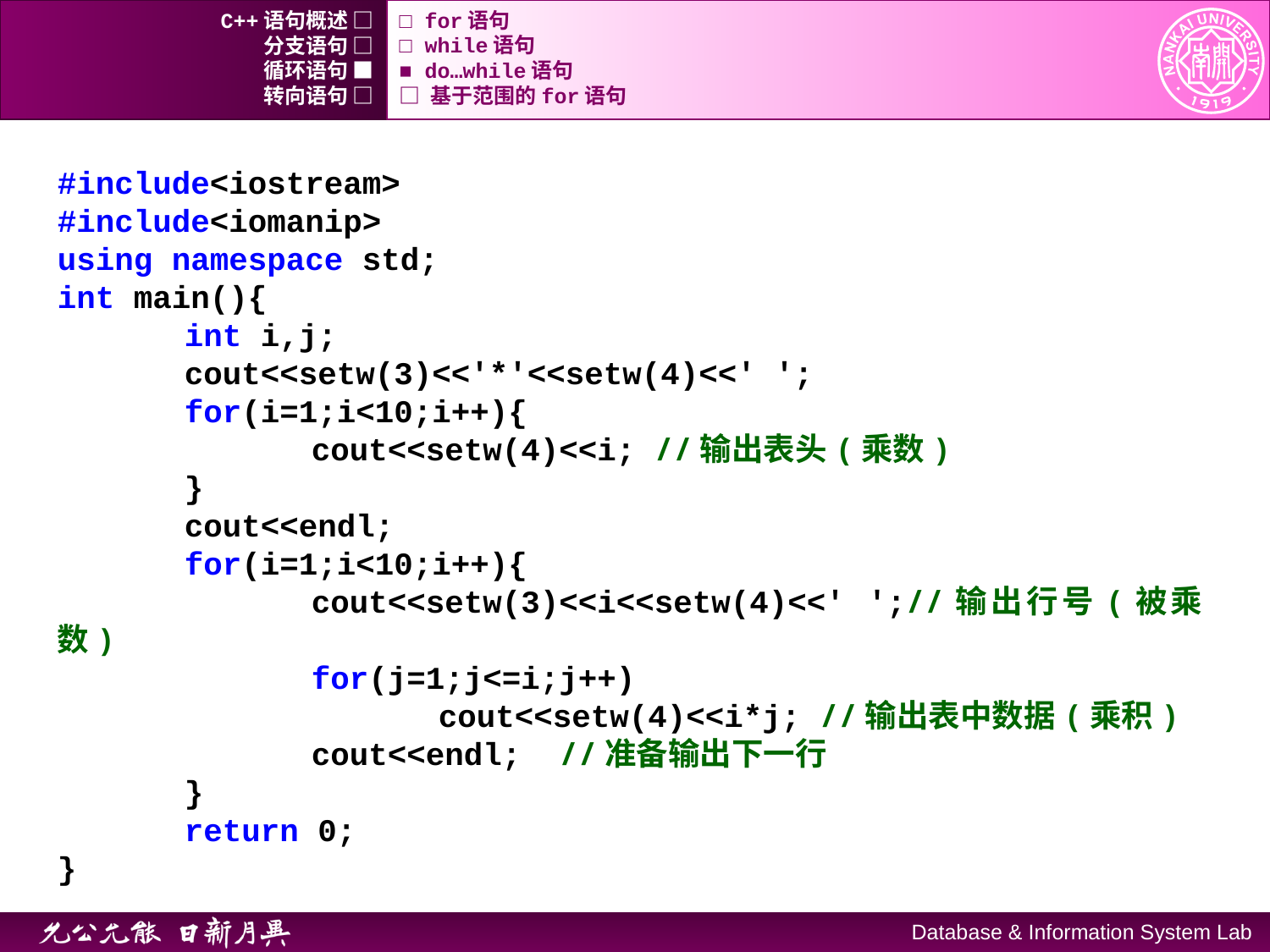

C++语句概述 □
□ for语句
分支语句 □
□ while语句
循环语句 ■
■ do…while语句
转向语句 □
□ 基于范围的for语句
#include<iostream>
#include<iomanip>
using namespace std;
int main(){
	int i,j;
	cout<<setw(3)<<'*'<<setw(4)<<' ';
	for(i=1;i<10;i++){
		cout<<setw(4)<<i; //输出表头(乘数)
	}
	cout<<endl;
	for(i=1;i<10;i++){
		cout<<setw(3)<<i<<setw(4)<<' ';//输出行号(被乘数)
		for(j=1;j<=i;j++)
			cout<<setw(4)<<i*j;	//输出表中数据(乘积)
		cout<<endl;  //准备输出下一行
	}
  	return 0;
}